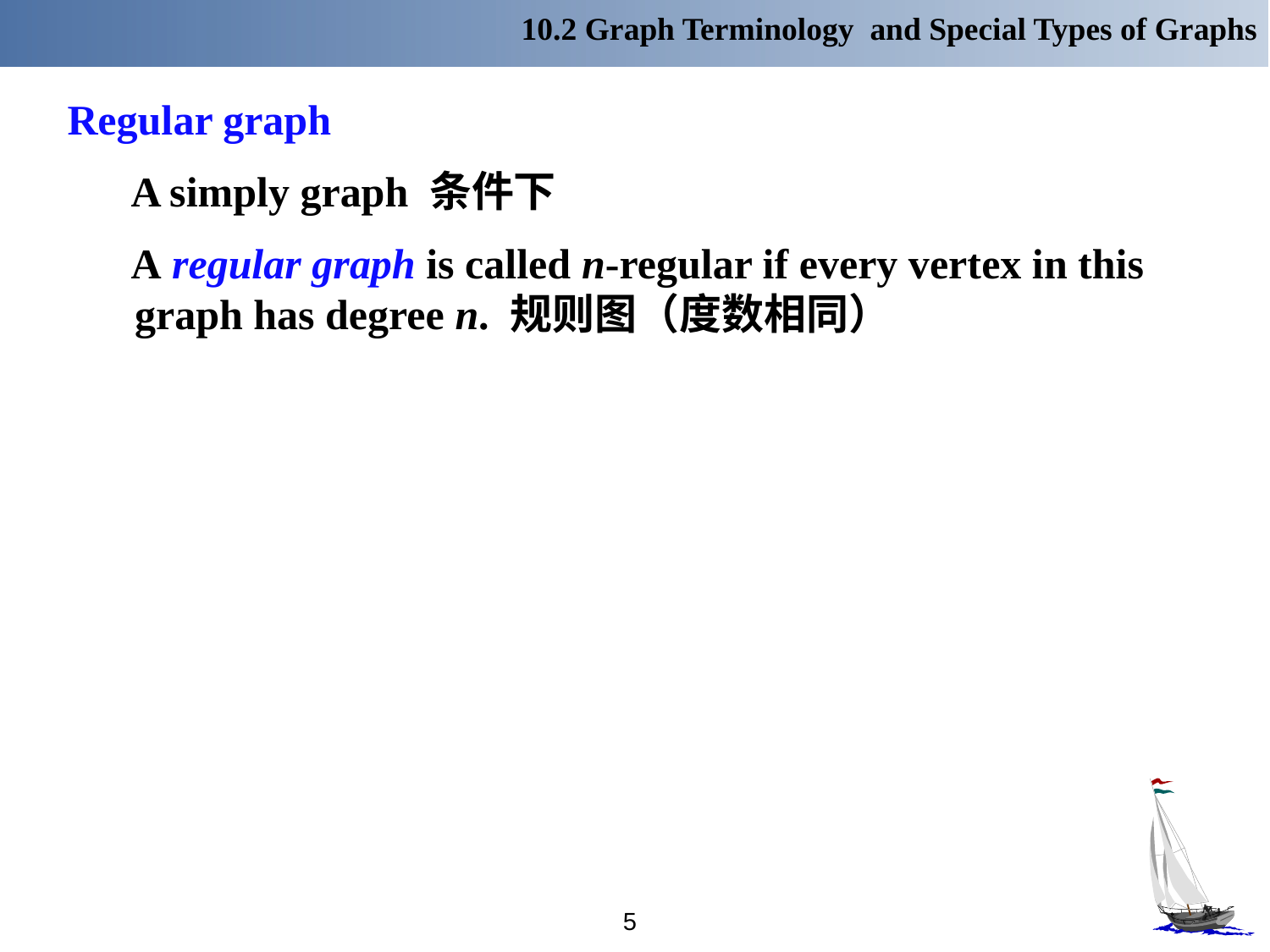

10.2 Graph Terminology  and Special Types of Graphs
Regular graph
      A simply graph 条件下
      A regular graph is called n-regular if every vertex in this graph has degree n. 规则图（度数相同）

5